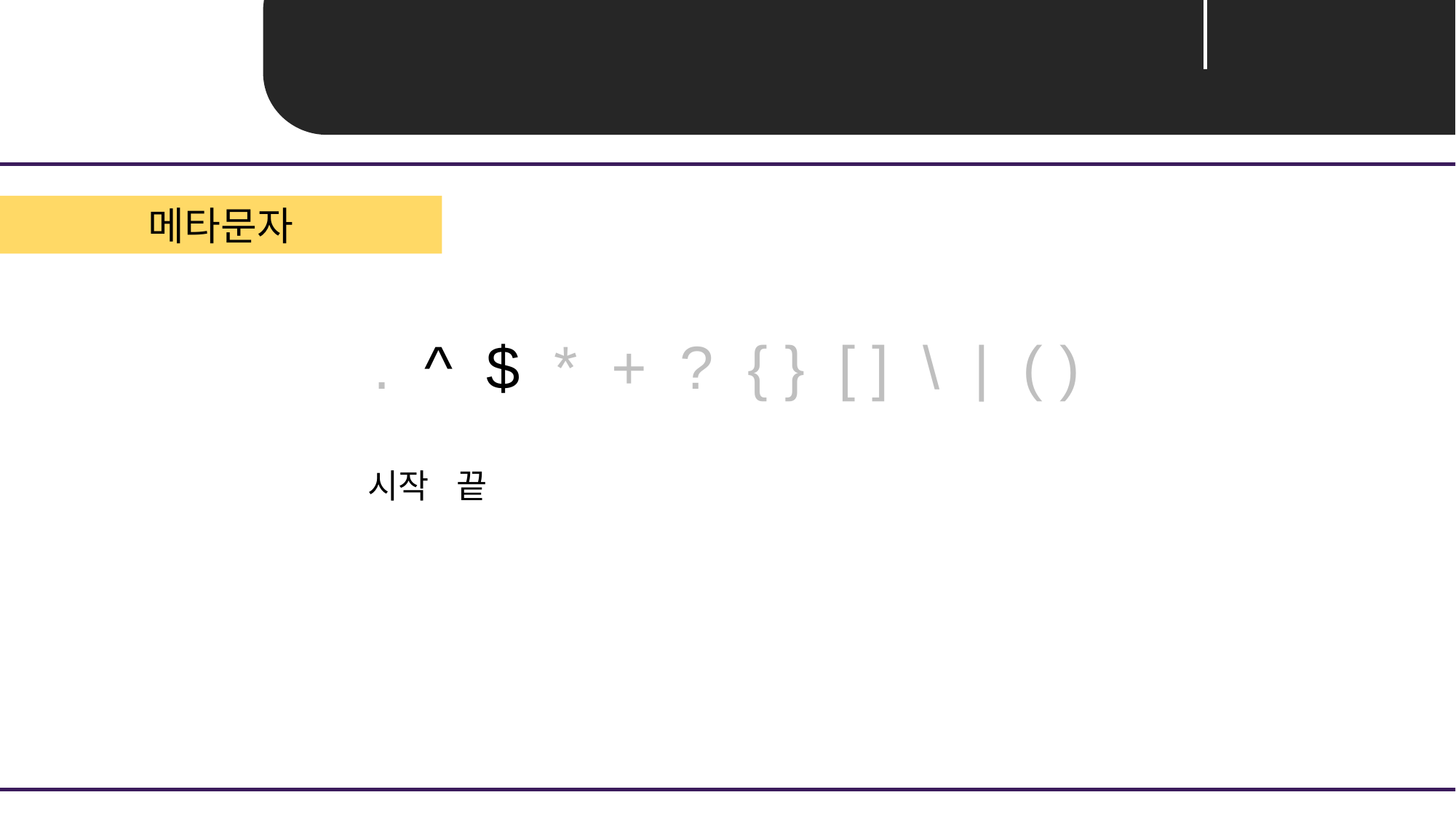

Unit  01 ㅣ  정규표현식 복습

메타문자
.  ^  $  *  +  ?  { }  [ ]  \  |  ( )
		     시작   끝